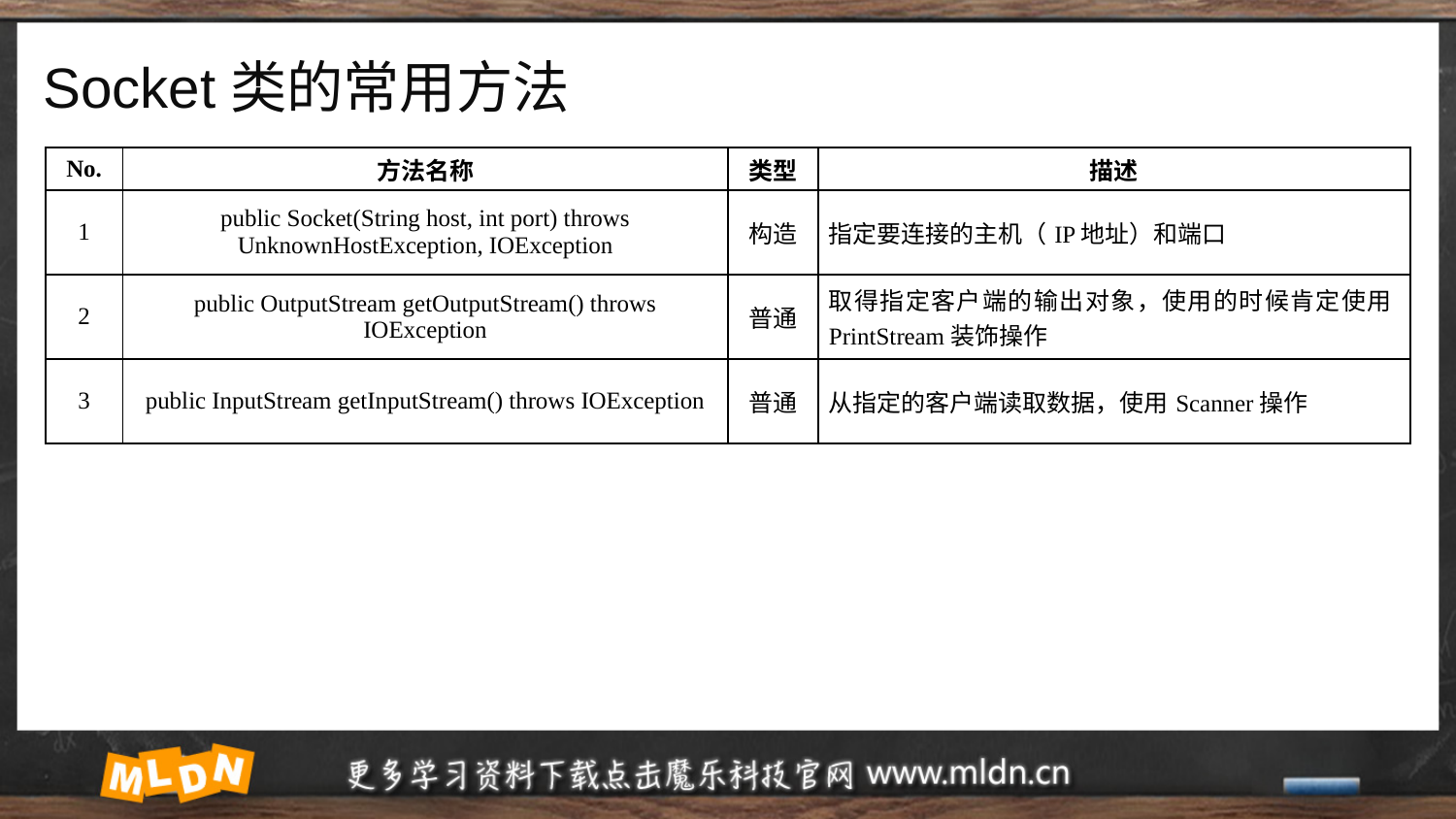

# Socket类的常用方法
| No. | 方法名称 | 类型 | 描述 |
| --- | --- | --- | --- |
| 1 | public Socket(String host, int port) throws UnknownHostException, IOException | 构造 | 指定要连接的主机（IP地址）和端口 |
| 2 | public OutputStream getOutputStream() throws IOException | 普通 | 取得指定客户端的输出对象，使用的时候肯定使用PrintStream装饰操作 |
| 3 | public InputStream getInputStream() throws IOException | 普通 | 从指定的客户端读取数据，使用Scanner操作 |